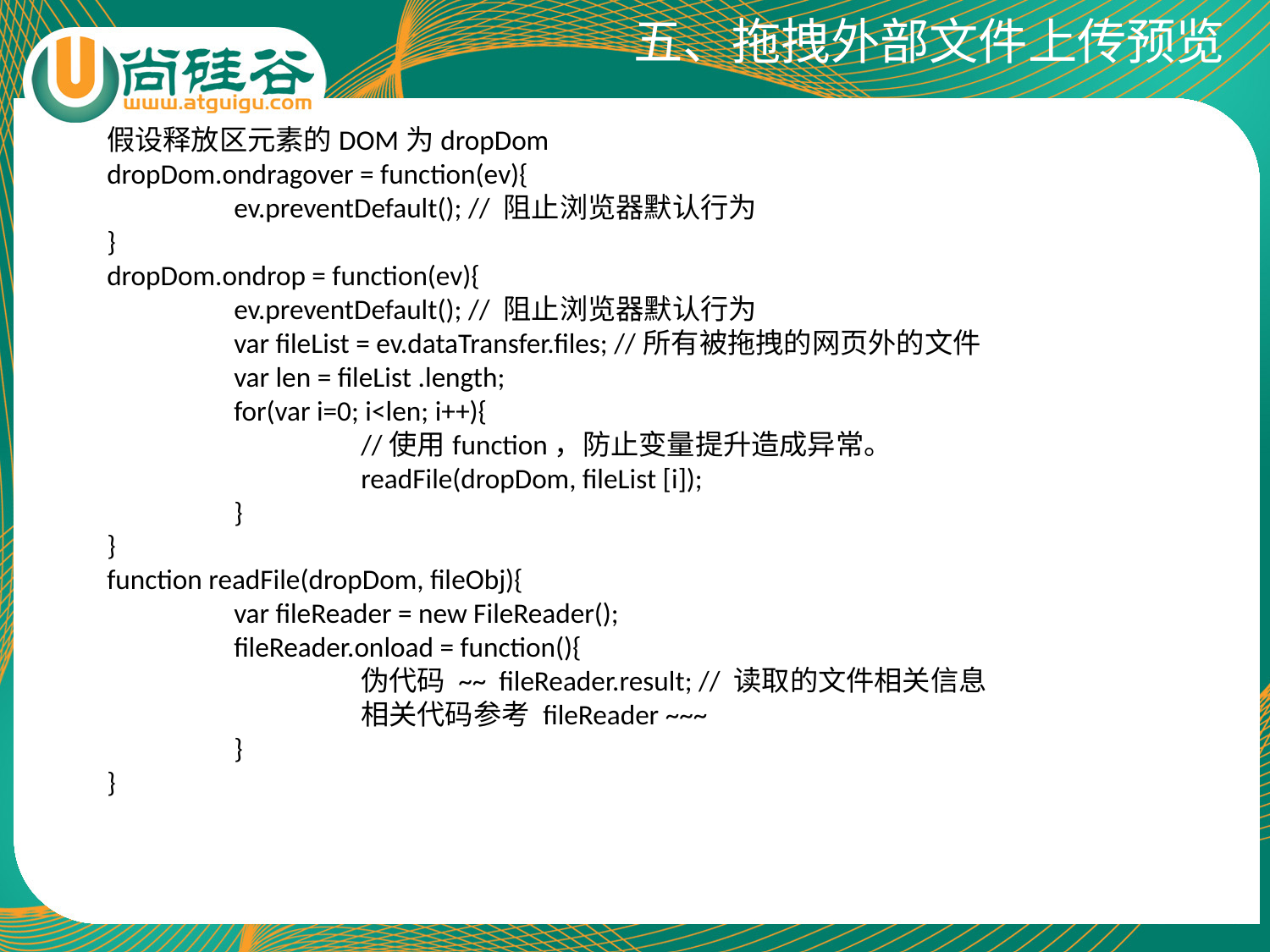

五、拖拽外部文件上传预览
假设释放区元素的DOM为dropDom
dropDom.ondragover = function(ev){
	ev.preventDefault(); // 阻止浏览器默认行为
}
dropDom.ondrop = function(ev){
	ev.preventDefault(); // 阻止浏览器默认行为
	var fileList = ev.dataTransfer.files; //所有被拖拽的网页外的文件
	var len = fileList .length;
	for(var i=0; i<len; i++){
		//使用function，防止变量提升造成异常。
		readFile(dropDom, fileList [i]);
	}
}
function readFile(dropDom, fileObj){
	var fileReader = new FileReader();
	fileReader.onload = function(){
		伪代码 ~~  fileReader.result; // 读取的文件相关信息
		相关代码参考 fileReader ~~~
	}
}